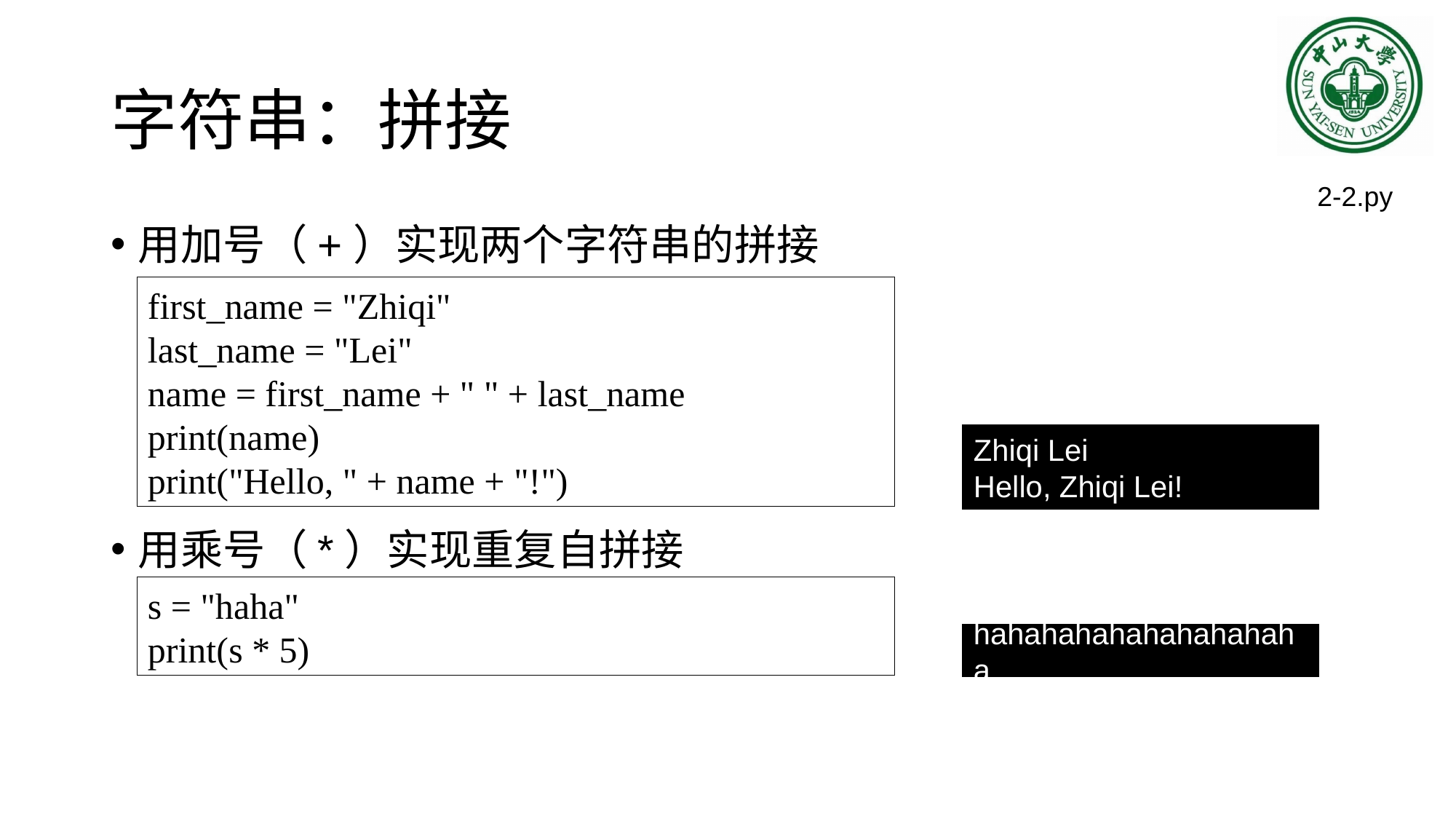

# 字符串：拼接
2-2.py
用加号（+）实现两个字符串的拼接

用乘号（*）实现重复自拼接

first_name = "Zhiqi"
last_name = "Lei"
name = first_name + " " + last_name
print(name)
print("Hello, " + name + "!")
Zhiqi Lei
Hello, Zhiqi Lei!
s = "haha"
print(s * 5)
hahahahahahahahahaha